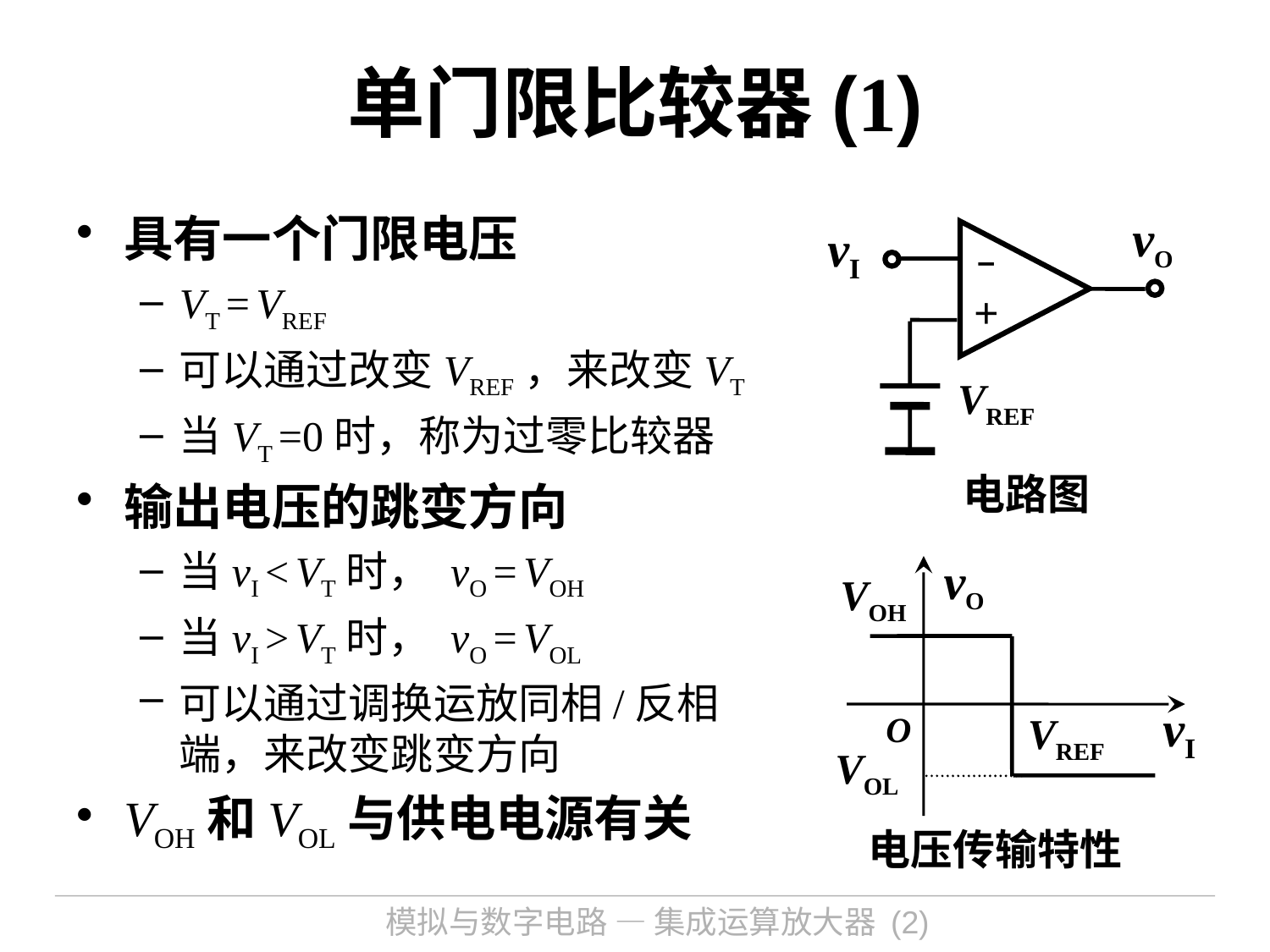

# 单门限比较器(1)
具有一个门限电压
VT = VREF
可以通过改变VREF，来改变VT
当VT =0时，称为过零比较器
输出电压的跳变方向
当vI < VT时， vO = VOH
当vI > VT时， vO = VOL
可以通过调换运放同相/反相端，来改变跳变方向
VOH和VOL与供电电源有关
vO
vI

 –

+

VREF

电路图
vO

VOH

vI
O
VREF

VOL

电压传输特性

模拟与数字电路 — 集成运算放大器 (2)
15